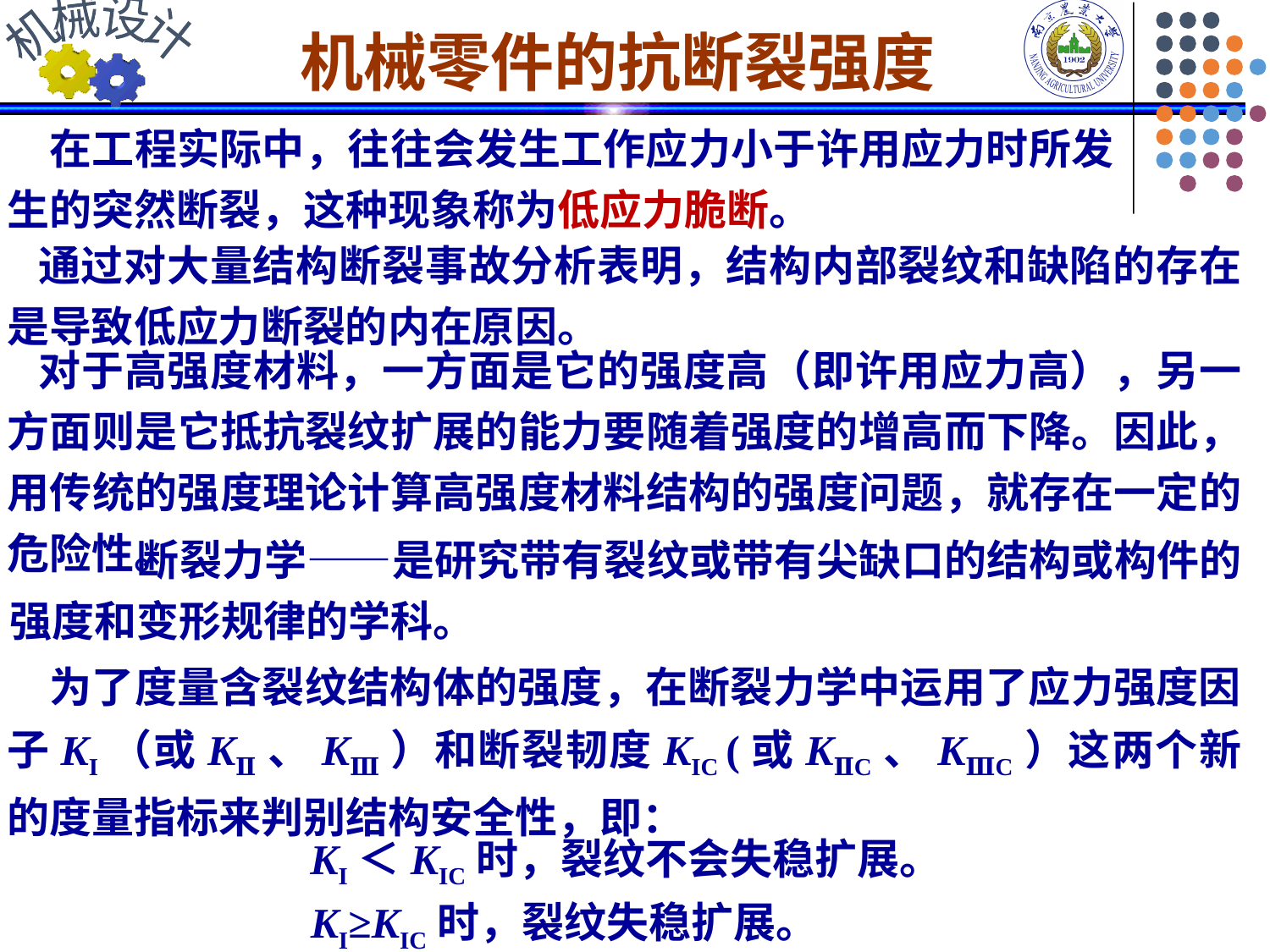

机械零件的抗断裂强度
　在工程实际中，往往会发生工作应力小于许用应力时所发生的突然断裂，这种现象称为低应力脆断。

  通过对大量结构断裂事故分析表明，结构内部裂纹和缺陷的存在是导致低应力断裂的内在原因。
  对于高强度材料，一方面是它的强度高（即许用应力高），另一方面则是它抵抗裂纹扩展的能力要随着强度的增高而下降。因此，用传统的强度理论计算高强度材料结构的强度问题，就存在一定的危险性。
            断裂力学——是研究带有裂纹或带有尖缺口的结构或构件的强度和变形规律的学科。
　为了度量含裂纹结构体的强度，在断裂力学中运用了应力强度因子KI（或KⅡ、KⅢ）和断裂韧度KIC (或KⅡC、KⅢC）这两个新的度量指标来判别结构安全性，即：
KI＜KIC时，裂纹不会失稳扩展。
KI≥KIC时，裂纹失稳扩展。